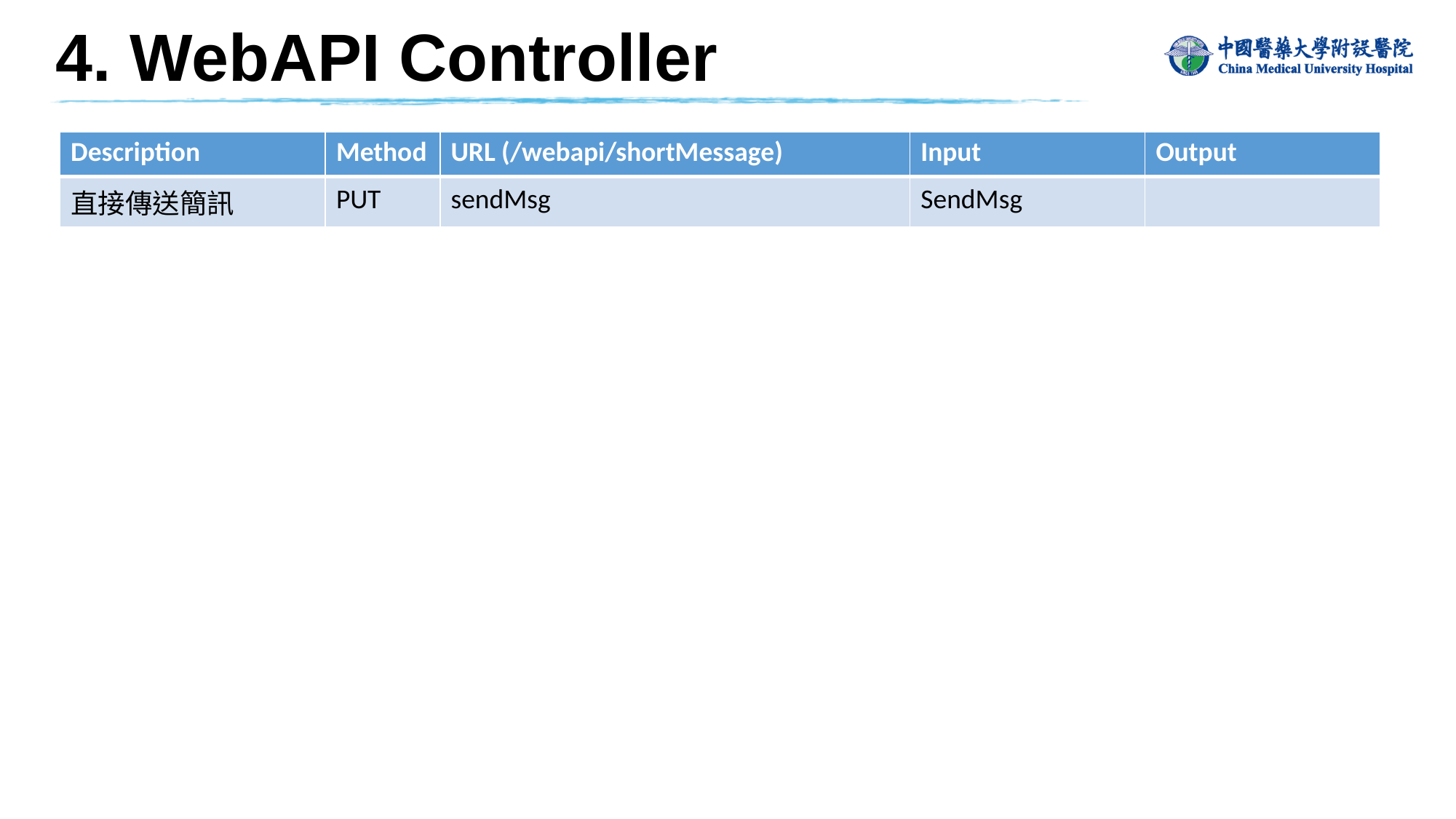

4. WebAPI Controller
| Description | Method | URL (/webapi/shortMessage) | Input | Output |
| --- | --- | --- | --- | --- |
| 直接傳送簡訊 | PUT | sendMsg | SendMsg |  |